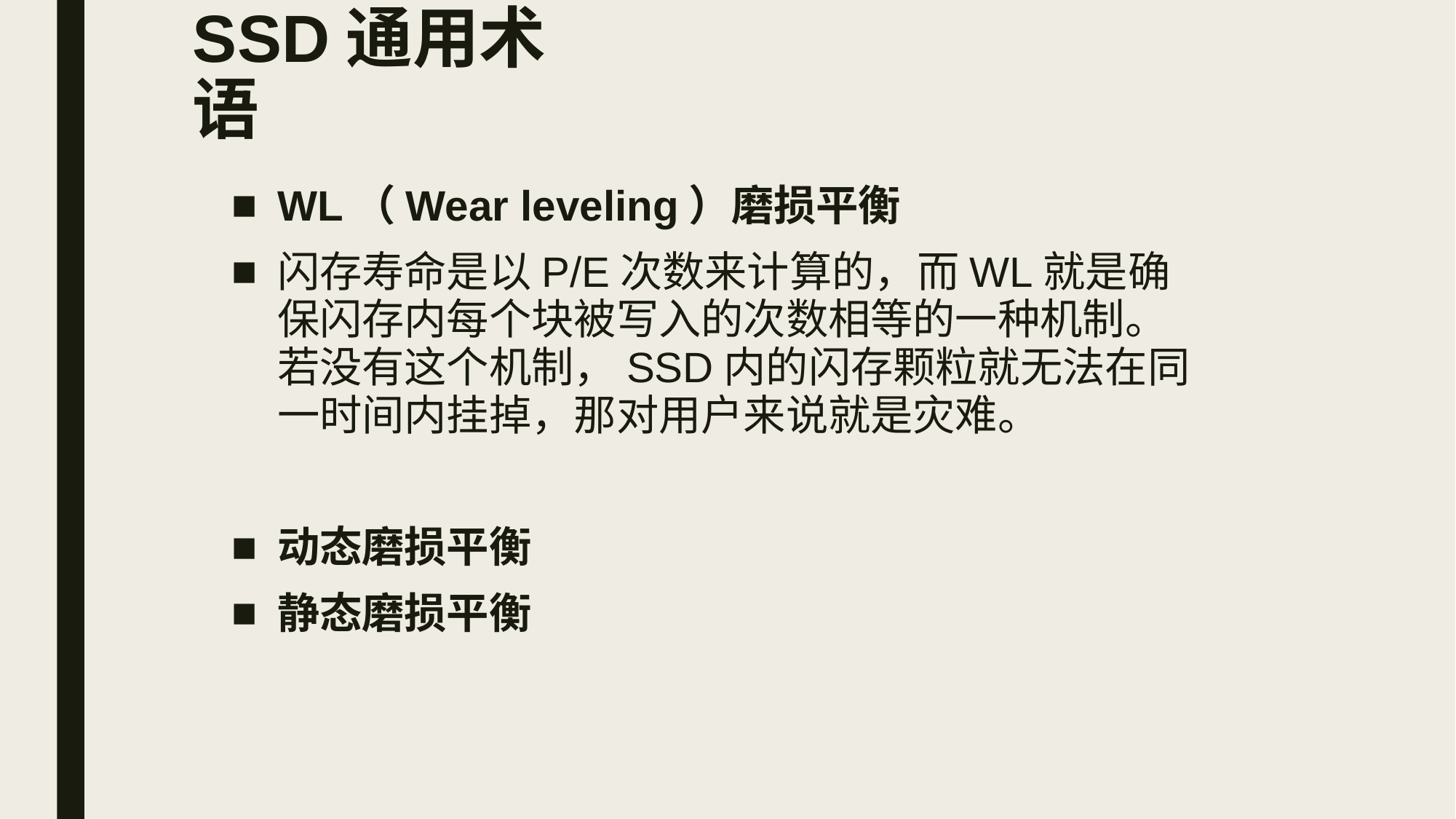

# SSD通用术语
WL（Wear leveling）磨损平衡
闪存寿命是以P/E次数来计算的，而WL就是确保闪存内每个块被写入的次数相等的一种机制。若没有这个机制，SSD内的闪存颗粒就无法在同一时间内挂掉，那对用户来说就是灾难。

动态磨损平衡
静态磨损平衡